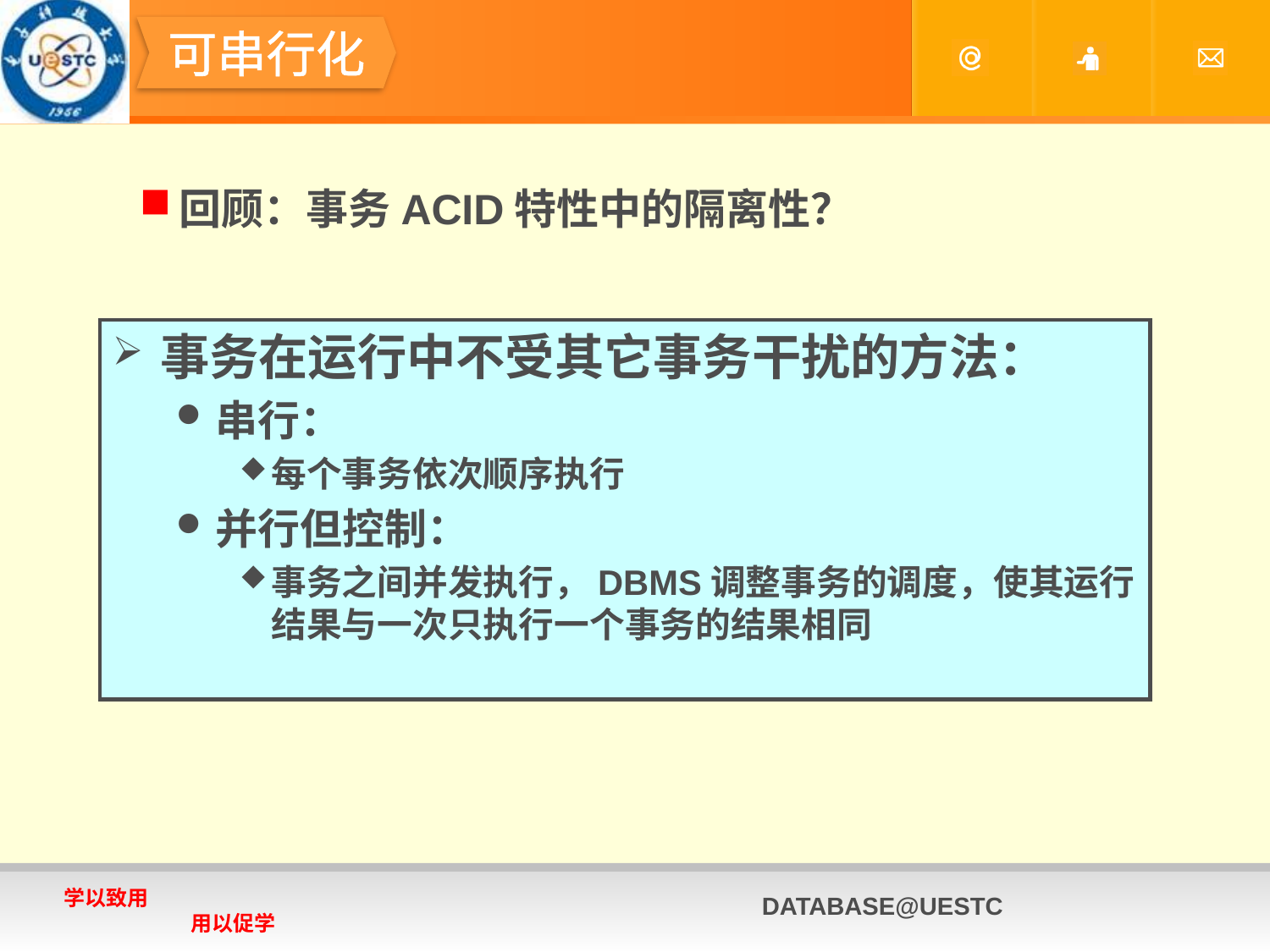

#
可串行化
回顾：事务ACID特性中的隔离性？
事务在运行中不受其它事务干扰的方法：
串行：
每个事务依次顺序执行
并行但控制：
事务之间并发执行，DBMS调整事务的调度，使其运行结果与一次只执行一个事务的结果相同